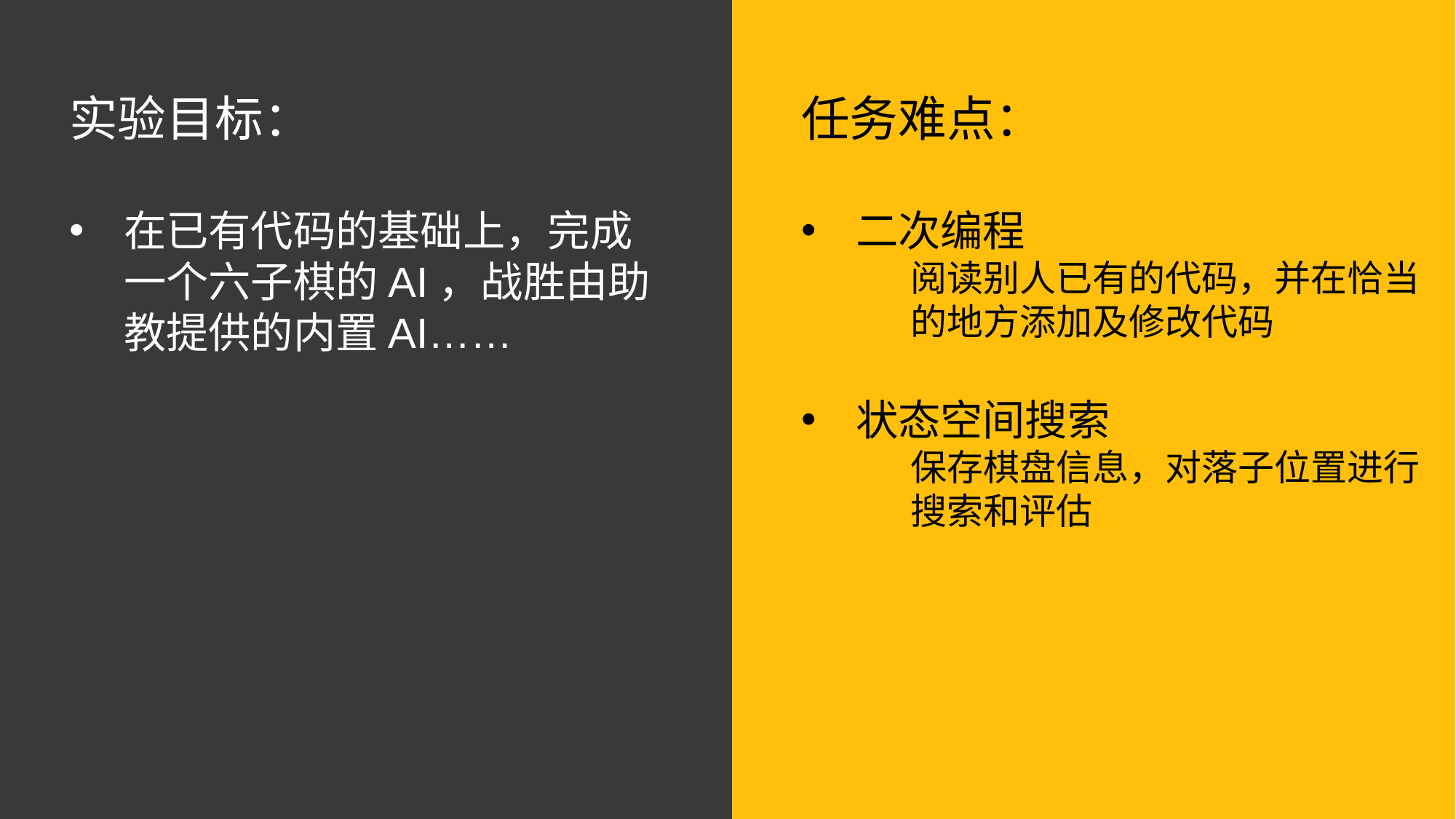

实验目标：

在已有代码的基础上，完成一个六子棋的AI，战胜由助教提供的内置AI……

任务难点：

二次编程
阅读别人已有的代码，并在恰当的地方添加及修改代码

状态空间搜索
保存棋盘信息，对落子位置进行搜索和评估